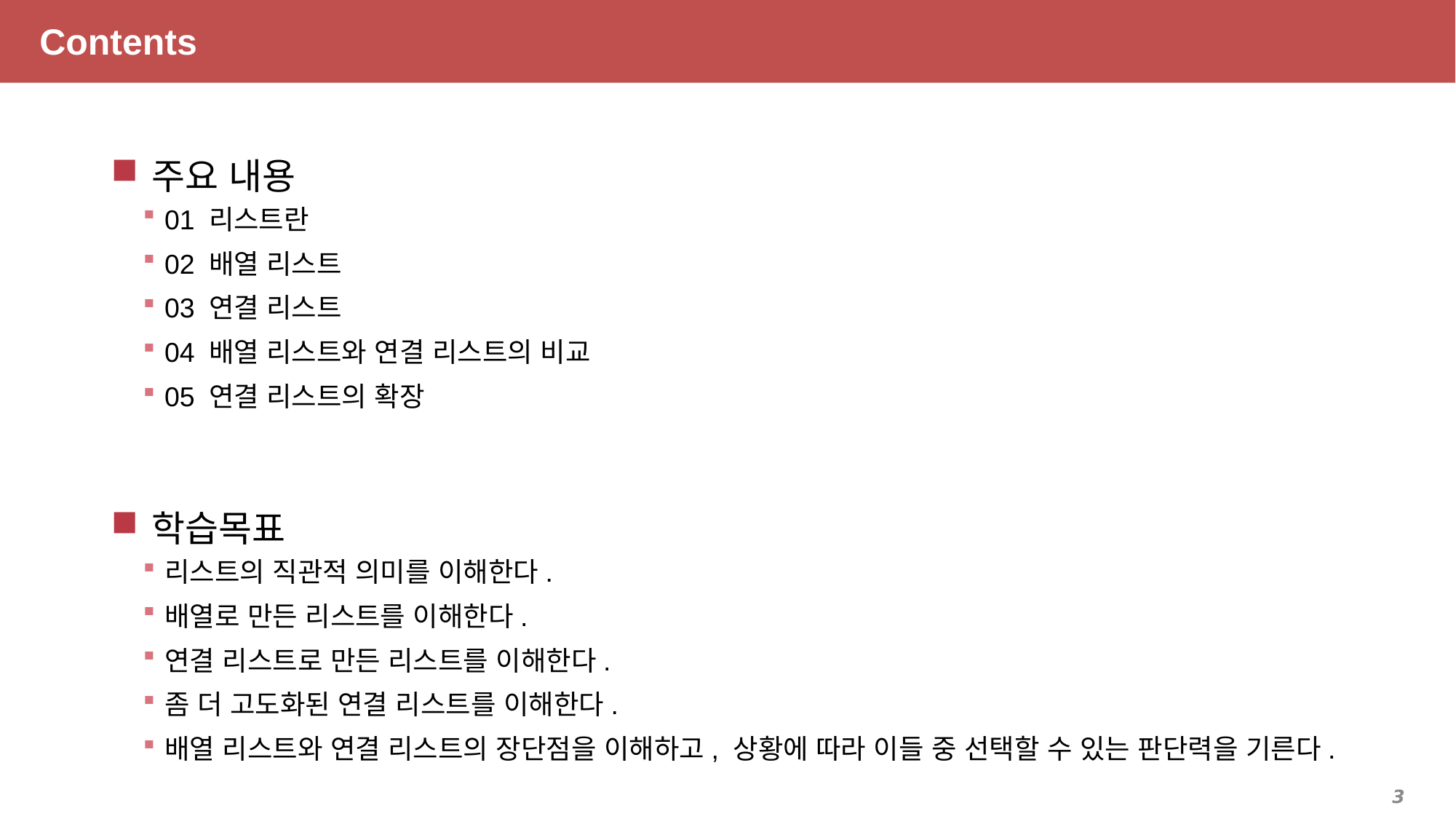

# Contents
주요 내용
01 리스트란
02 배열 리스트
03 연결 리스트
04 배열 리스트와 연결 리스트의 비교
05 연결 리스트의 확장

학습목표
리스트의 직관적 의미를 이해한다.
배열로 만든 리스트를 이해한다.
연결 리스트로 만든 리스트를 이해한다.
좀 더 고도화된 연결 리스트를 이해한다.
배열 리스트와 연결 리스트의 장단점을 이해하고, 상황에 따라 이들 중 선택할 수 있는 판단력을 기른다.